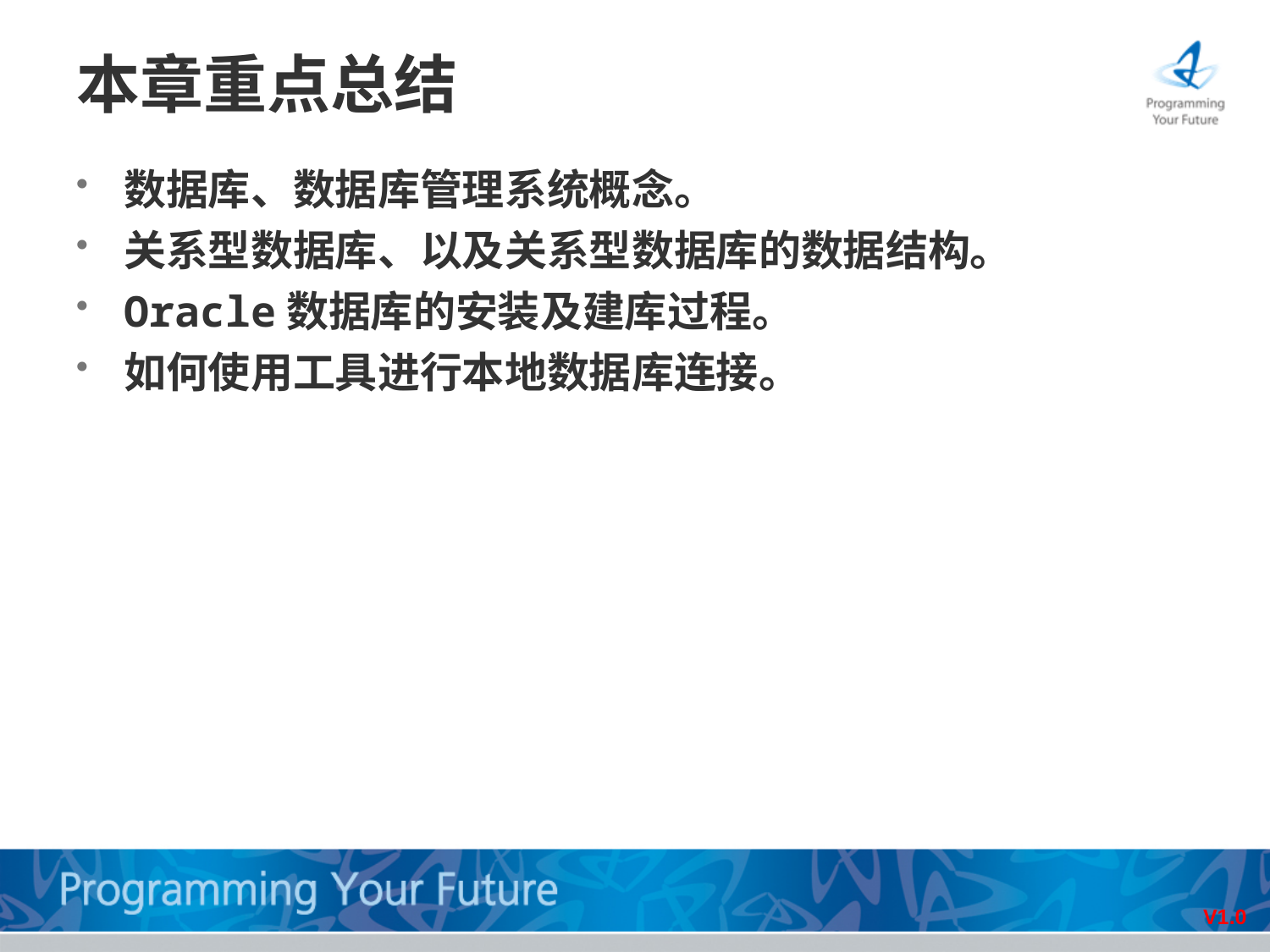

# 本章重点总结
数据库、数据库管理系统概念。
关系型数据库、以及关系型数据库的数据结构。
Oracle数据库的安装及建库过程。
如何使用工具进行本地数据库连接。